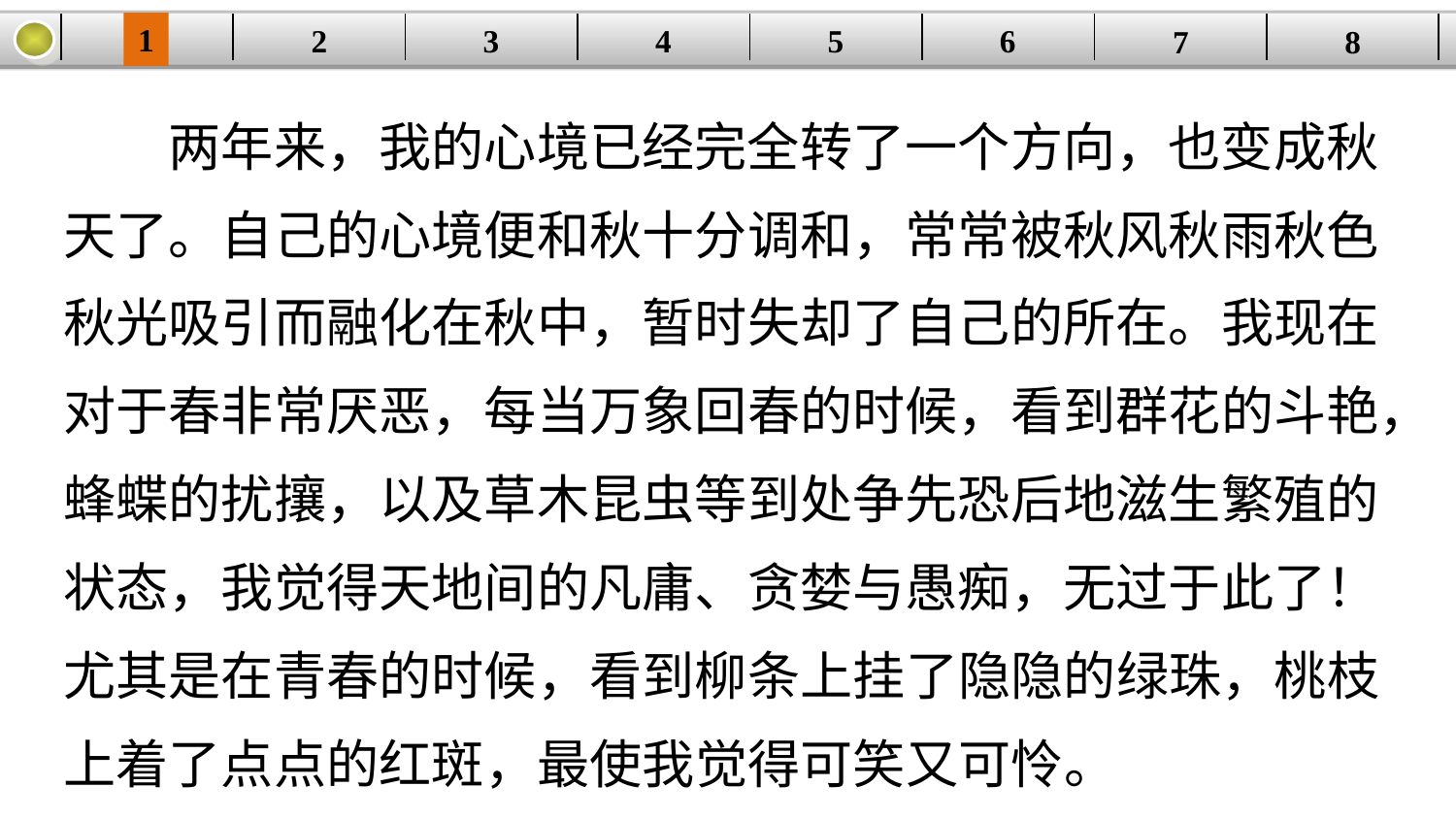

1
2
3
4
|  |  |  |  |  |  |  |  |
| --- | --- | --- | --- | --- | --- | --- | --- |
5
6
7
8

两年来，我的心境已经完全转了一个方向，也变成秋天了。自己的心境便和秋十分调和，常常被秋风秋雨秋色秋光吸引而融化在秋中，暂时失却了自己的所在。我现在对于春非常厌恶，每当万象回春的时候，看到群花的斗艳，蜂蝶的扰攘，以及草木昆虫等到处争先恐后地滋生繁殖的状态，我觉得天地间的凡庸、贪婪与愚痴，无过于此了！尤其是在青春的时候，看到柳条上挂了隐隐的绿珠，桃枝上着了点点的红斑，最使我觉得可笑又可怜。